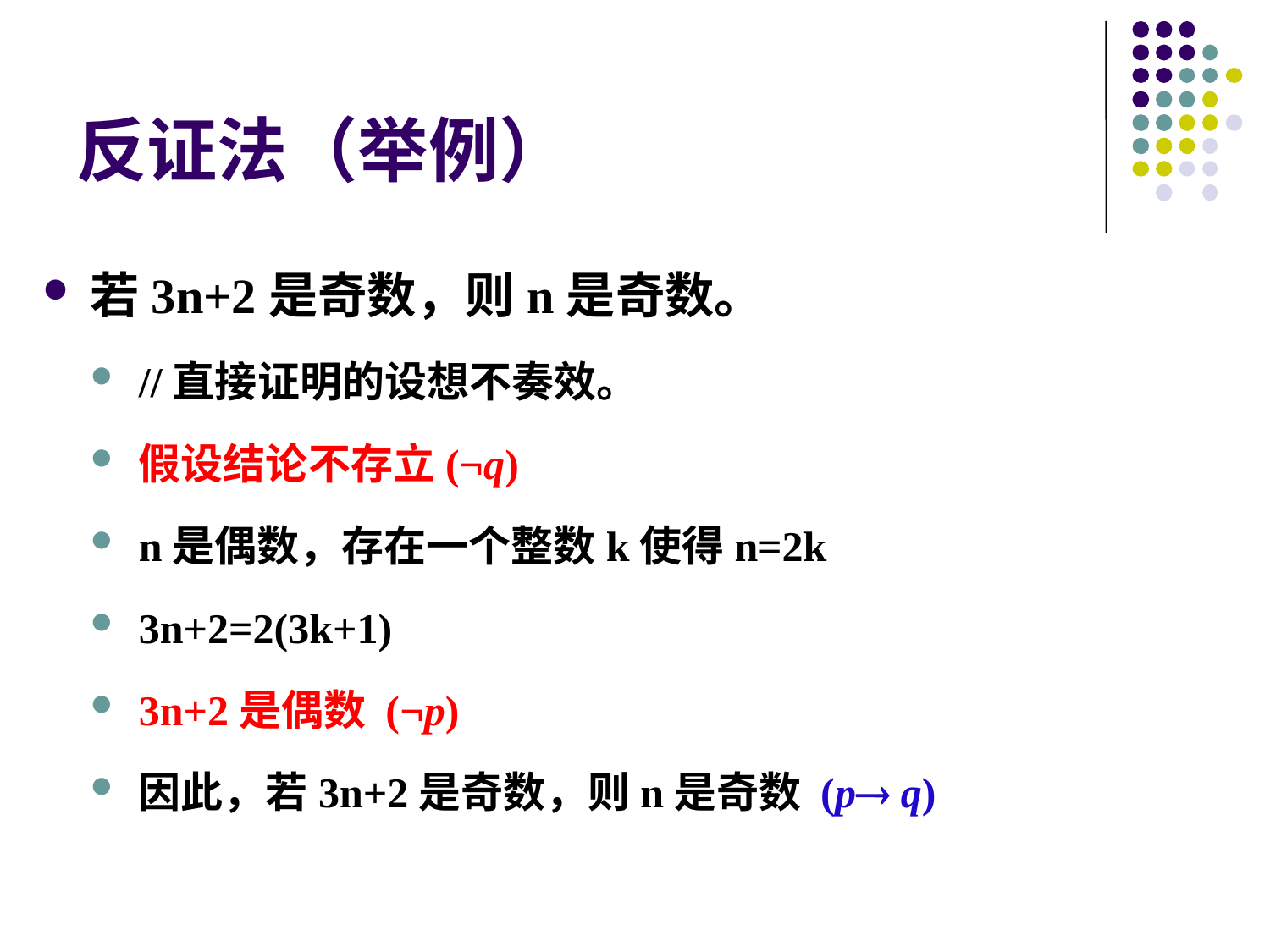

# 反证法（举例）
若3n+2是奇数，则n是奇数。
//直接证明的设想不奏效。
假设结论不存立(¬q)
n是偶数，存在一个整数k使得n=2k
3n+2=2(3k+1)
3n+2是偶数 (¬p)
因此，若3n+2是奇数，则n是奇数 (p→ q)